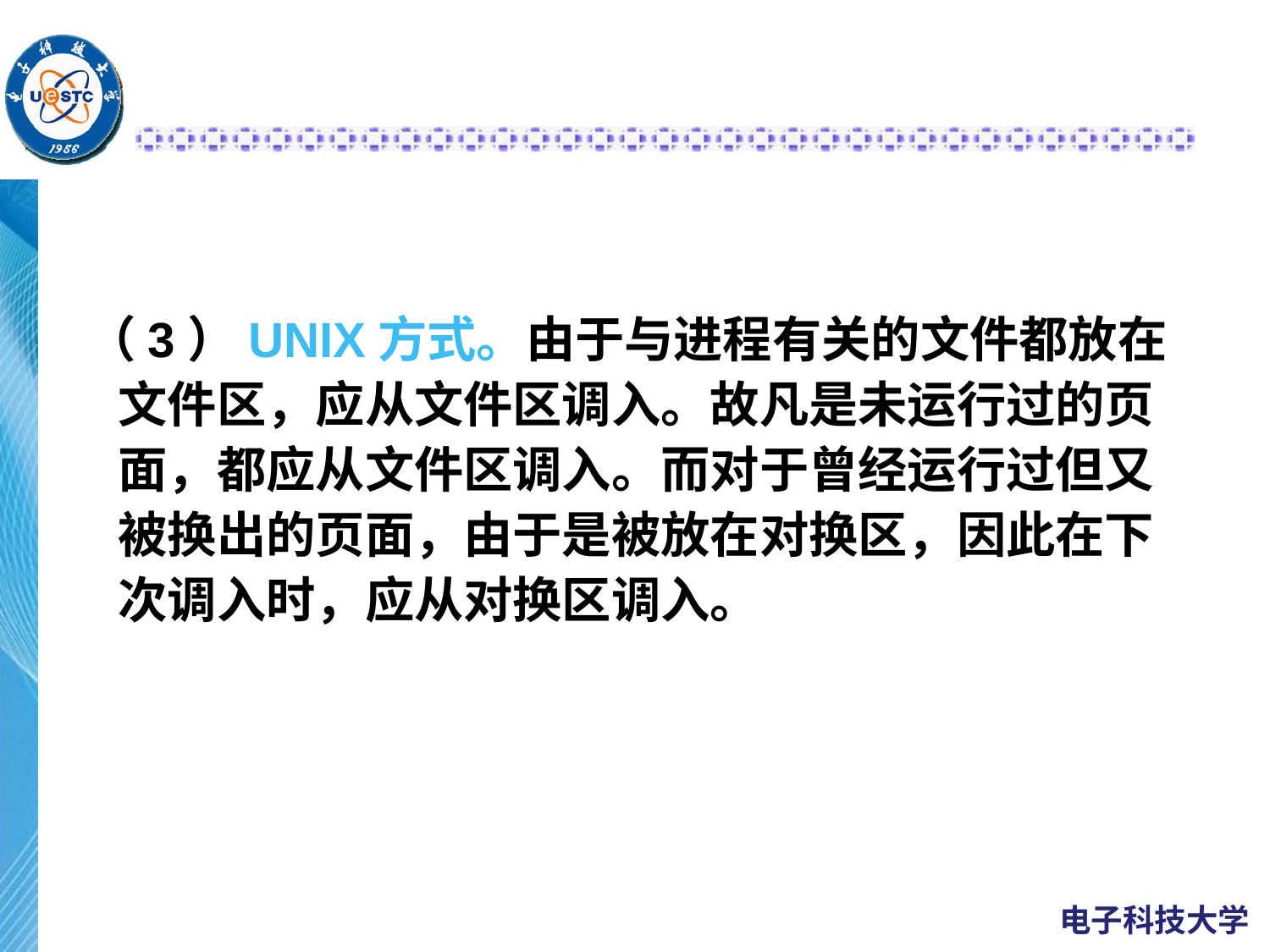

#
（3）UNIX方式。由于与进程有关的文件都放在文件区，应从文件区调入。故凡是未运行过的页面，都应从文件区调入。而对于曾经运行过但又被换出的页面，由于是被放在对换区，因此在下次调入时，应从对换区调入。